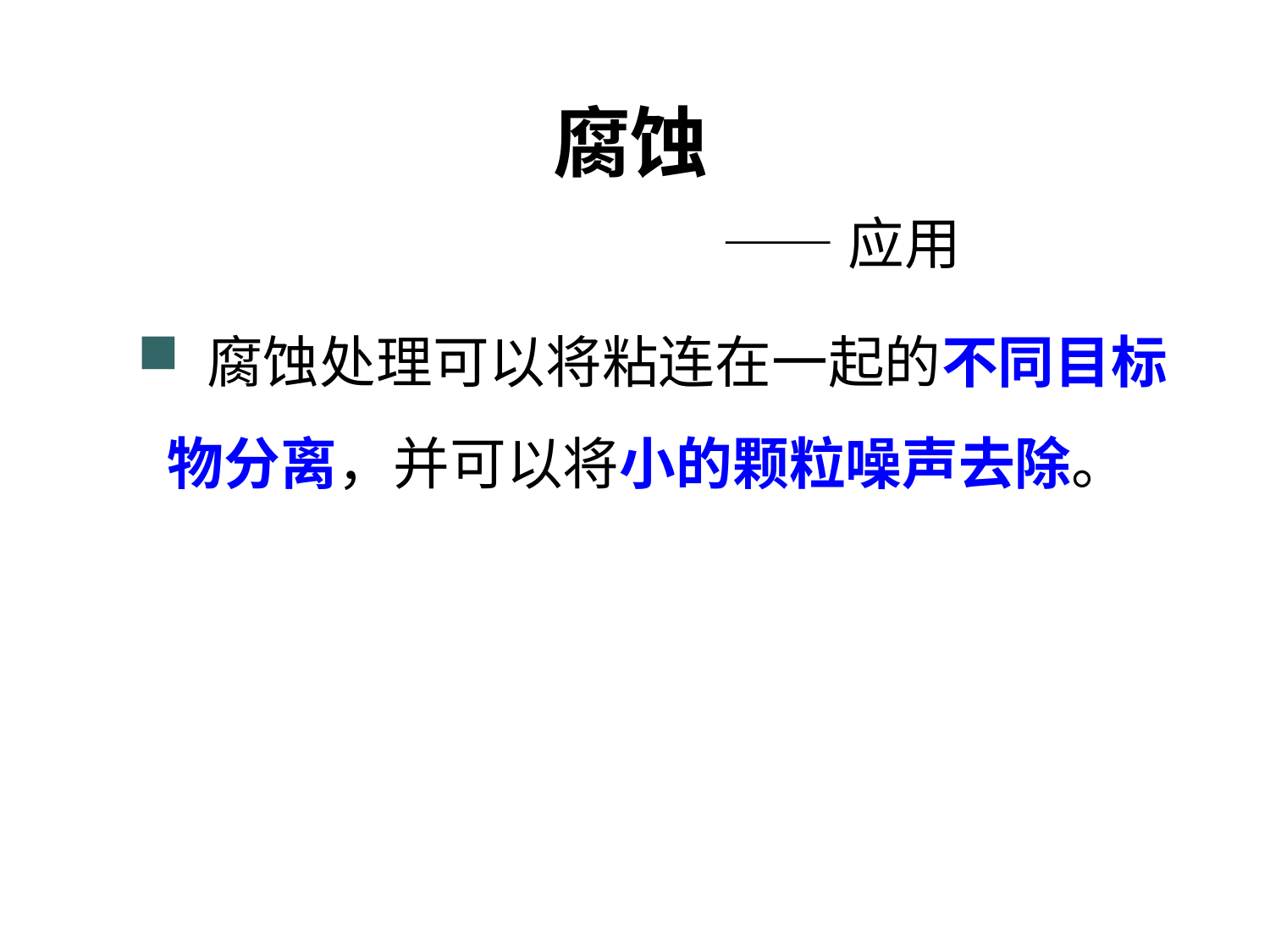

# 腐蚀 —— 应用
 腐蚀处理可以将粘连在一起的不同目标物分离，并可以将小的颗粒噪声去除。